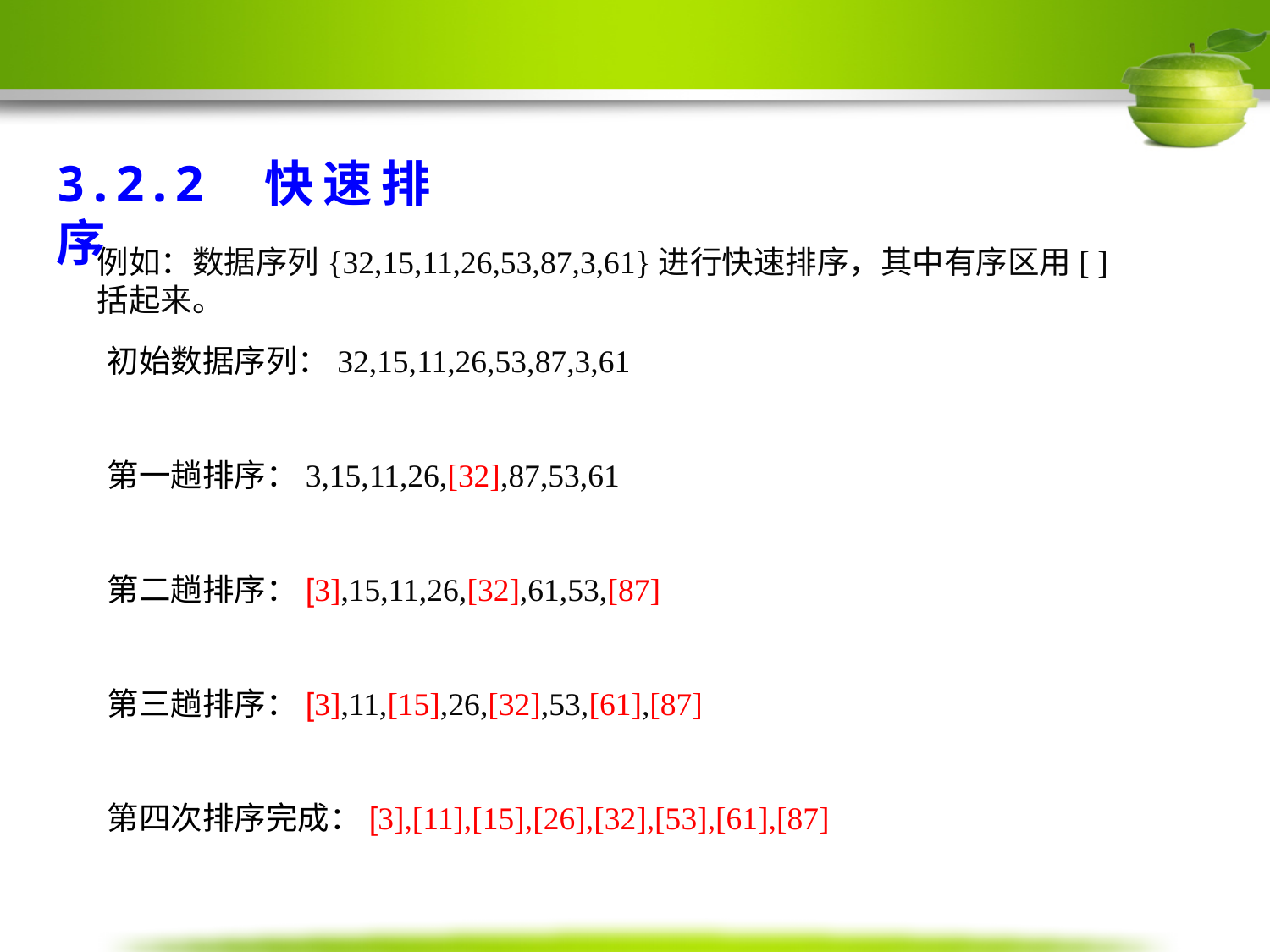

3.2.2 快速排序
例如：数据序列{32,15,11,26,53,87,3,61}进行快速排序，其中有序区用[ ]括起来。
初始数据序列：32,15,11,26,53,87,3,61

第一趟排序：3,15,11,26,[32],87,53,61

第二趟排序：[3],15,11,26,[32],61,53,[87]

第三趟排序：[3],11,[15],26,[32],53,[61],[87]

第四次排序完成：[3],[11],[15],[26],[32],[53],[61],[87]